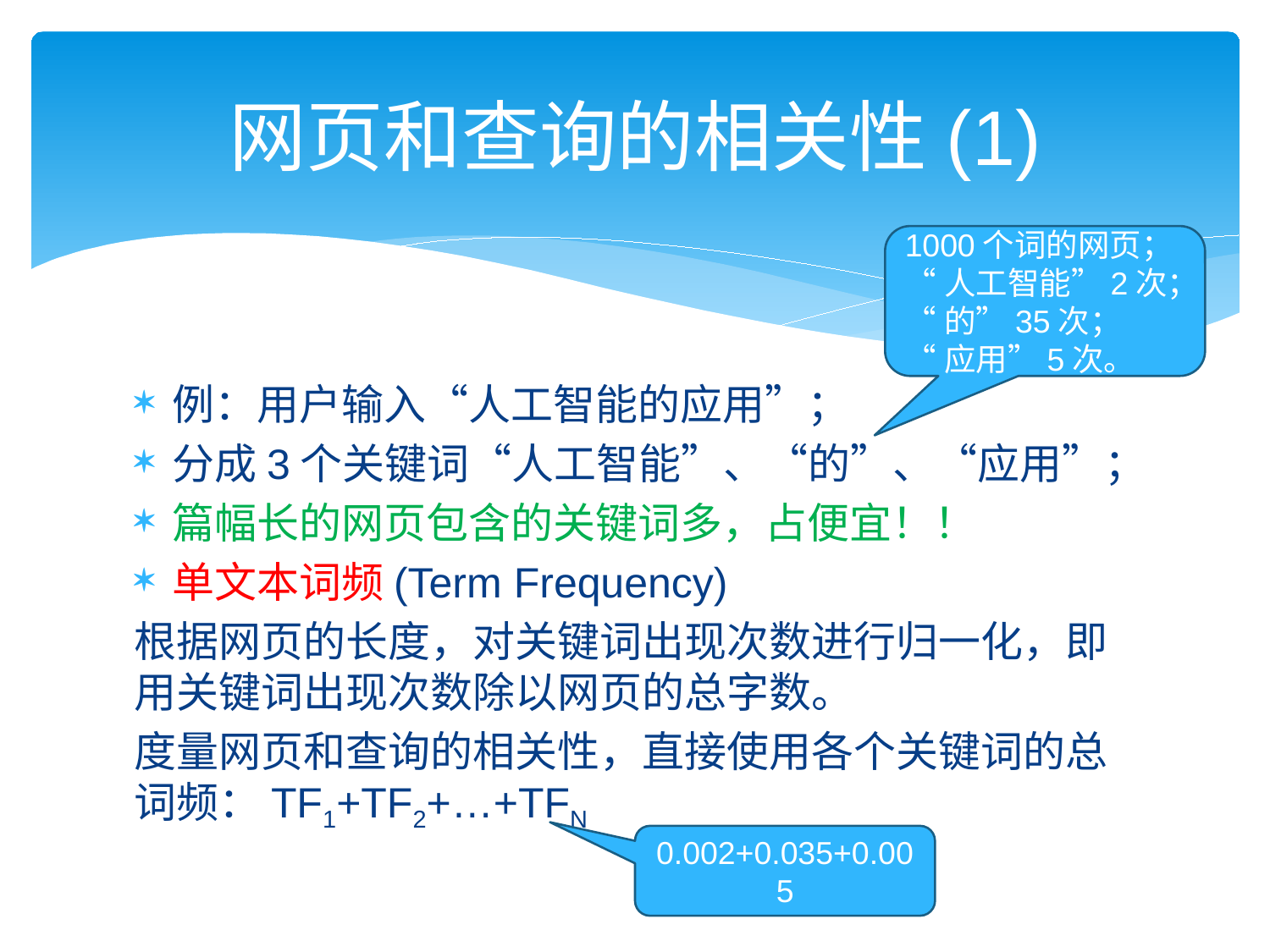

# 网页和查询的相关性(1)
1000个词的网页；
“人工智能”2次；
“的”35次；
“应用”5次。
例：用户输入“人工智能的应用”；
分成3个关键词“人工智能”、“的”、“应用”；
篇幅长的网页包含的关键词多，占便宜！！
单文本词频(Term Frequency)
根据网页的长度，对关键词出现次数进行归一化，即用关键词出现次数除以网页的总字数。
度量网页和查询的相关性，直接使用各个关键词的总词频：TF1+TF2+…+TFN
0.002+0.035+0.005